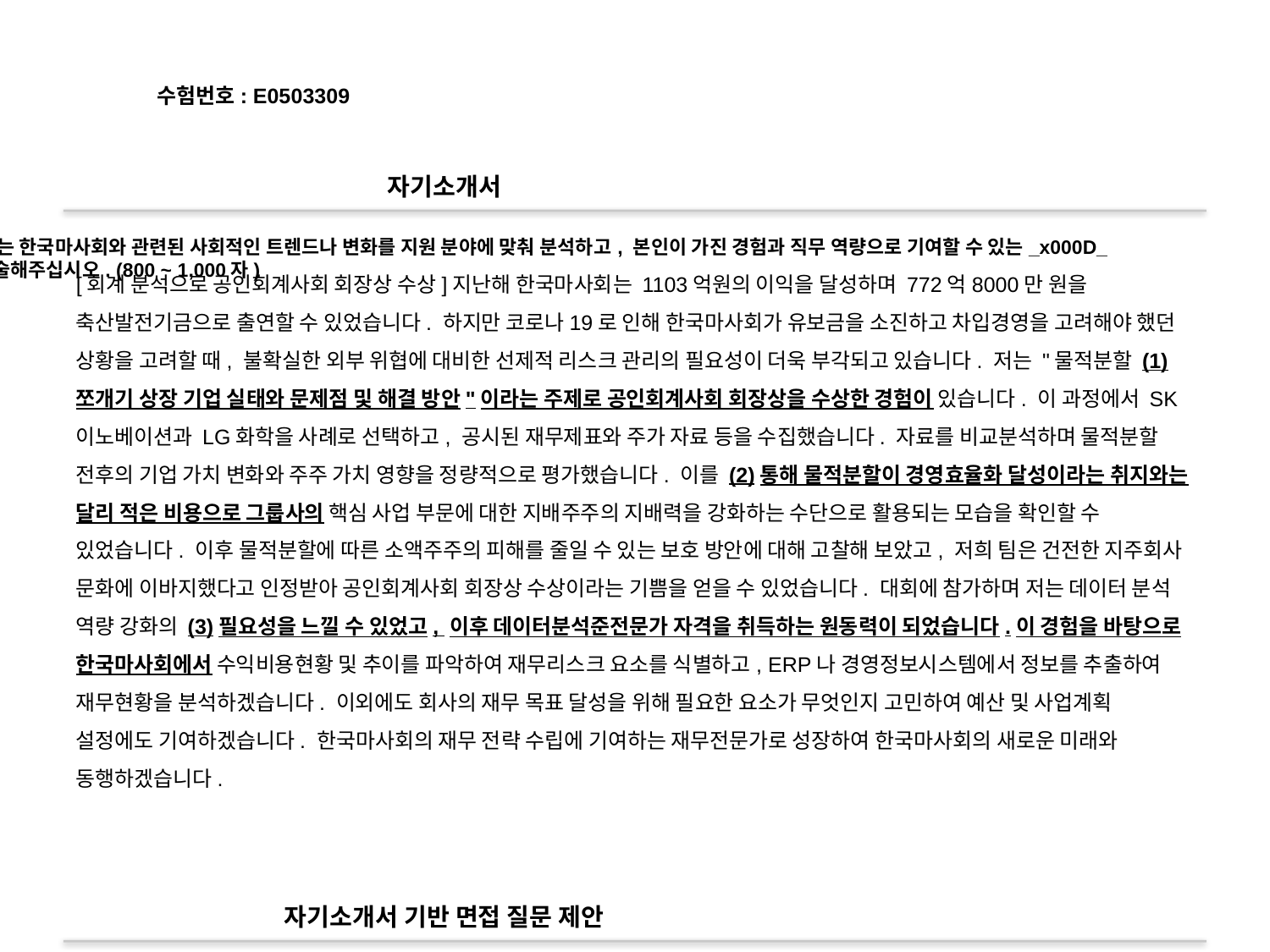

수험번호: E0503309
#

자기소개서

본인이 최근 관심을 갖고 있는 한국마사회와 관련된 사회적인 트렌드나 변화를 지원 분야에 맞춰 분석하고, 본인이 가진 경험과 직무 역량으로 기여할 수 있는_x000D_
바가 무엇인지 자세하게 기술해주십시오. (800 ~ 1,000자)

[회계 분석으로 공인회계사회 회장상 수상]지난해 한국마사회는 1103억원의 이익을 달성하며 772억8000만 원을 축산발전기금으로 출연할 수 있었습니다. 하지만 코로나19로 인해 한국마사회가 유보금을 소진하고 차입경영을 고려해야 했던 상황을 고려할 때, 불확실한 외부 위협에 대비한 선제적 리스크 관리의 필요성이 더욱 부각되고 있습니다. 저는 "물적분할 (1)쪼개기 상장 기업 실태와 문제점 및 해결 방안"이라는 주제로 공인회계사회 회장상을 수상한 경험이 있습니다. 이 과정에서 SK이노베이션과 LG화학을 사례로 선택하고, 공시된 재무제표와 주가 자료 등을 수집했습니다. 자료를 비교분석하며 물적분할 전후의 기업 가치 변화와 주주 가치 영향을 정량적으로 평가했습니다. 이를 (2)통해 물적분할이 경영효율화 달성이라는 취지와는 달리 적은 비용으로 그룹사의 핵심 사업 부문에 대한 지배주주의 지배력을 강화하는 수단으로 활용되는 모습을 확인할 수 있었습니다. 이후 물적분할에 따른 소액주주의 피해를 줄일 수 있는 보호 방안에 대해 고찰해 보았고, 저희 팀은 건전한 지주회사 문화에 이바지했다고 인정받아 공인회계사회 회장상 수상이라는 기쁨을 얻을 수 있었습니다. 대회에 참가하며 저는 데이터 분석 역량 강화의 (3)필요성을 느낄 수 있었고, 이후 데이터분석준전문가 자격을 취득하는 원동력이 되었습니다.이 경험을 바탕으로 한국마사회에서 수익비용현황 및 추이를 파악하여 재무리스크 요소를 식별하고, ERP나 경영정보시스템에서 정보를 추출하여 재무현황을 분석하겠습니다. 이외에도 회사의 재무 목표 달성을 위해 필요한 요소가 무엇인지 고민하여 예산 및 사업계획 설정에도 기여하겠습니다. 한국마사회의 재무 전략 수립에 기여하는 재무전문가로 성장하여 한국마사회의 새로운 미래와 동행하겠습니다.

자기소개서 기반 면접 질문 제안

(1) 재무제표와 주가 자료를 수집하면서 어떤 데이터 분석 기술을 적용했는지 설명해 주실 수 있나요?
(2) 물적분할이 경영효율화보다 다른 목적에 사용된다고 분석한 근거는 무엇인가요?
(3) 데이터 분석 역량 강화를 위해 구체적으로 어떤 노력을 기울였나요?